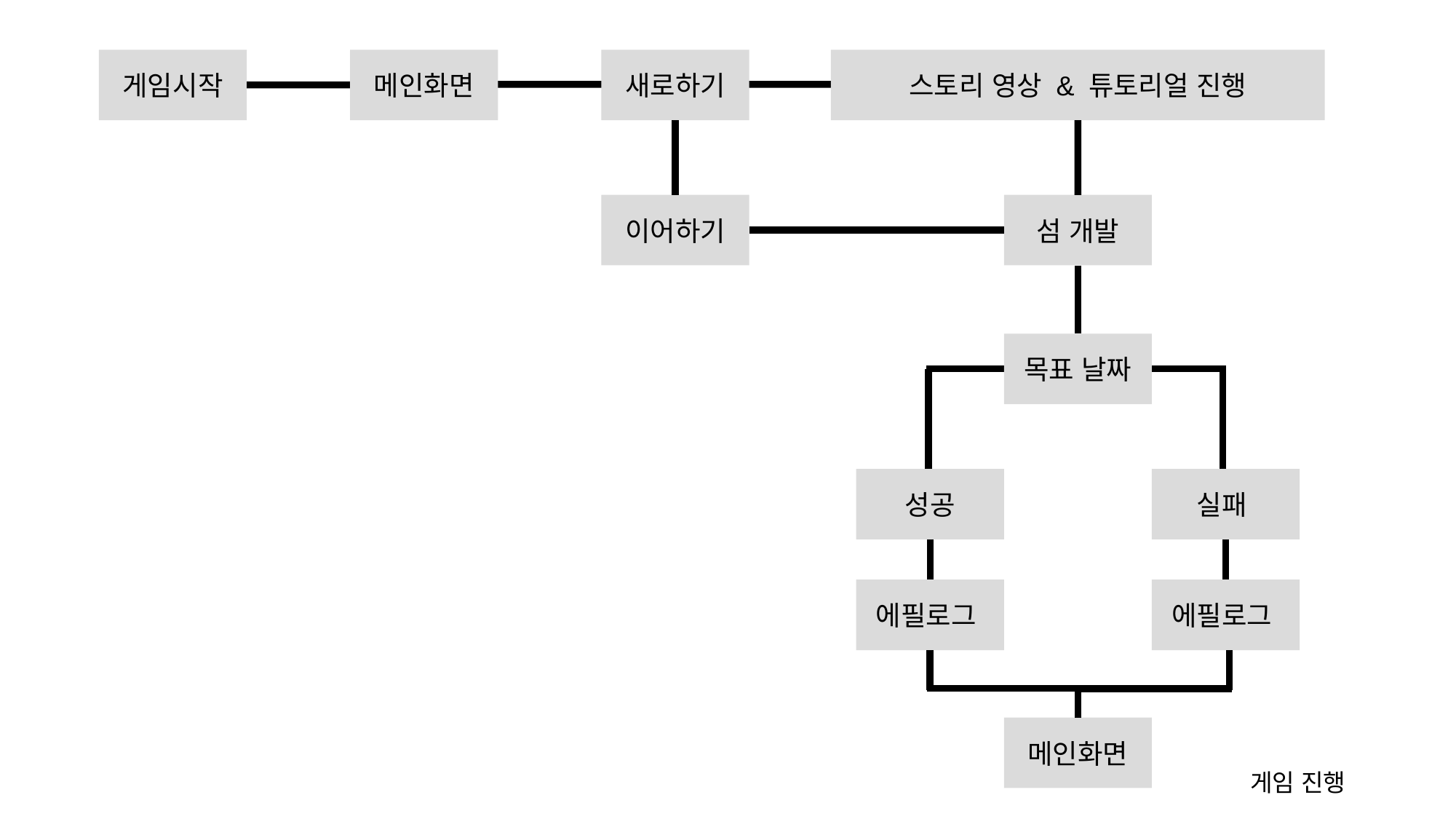

게임시작
메인화면
새로하기
스토리 영상 & 튜토리얼 진행
이어하기
섬 개발
목표 날짜
성공
실패
에필로그
에필로그
메인화면
게임 진행